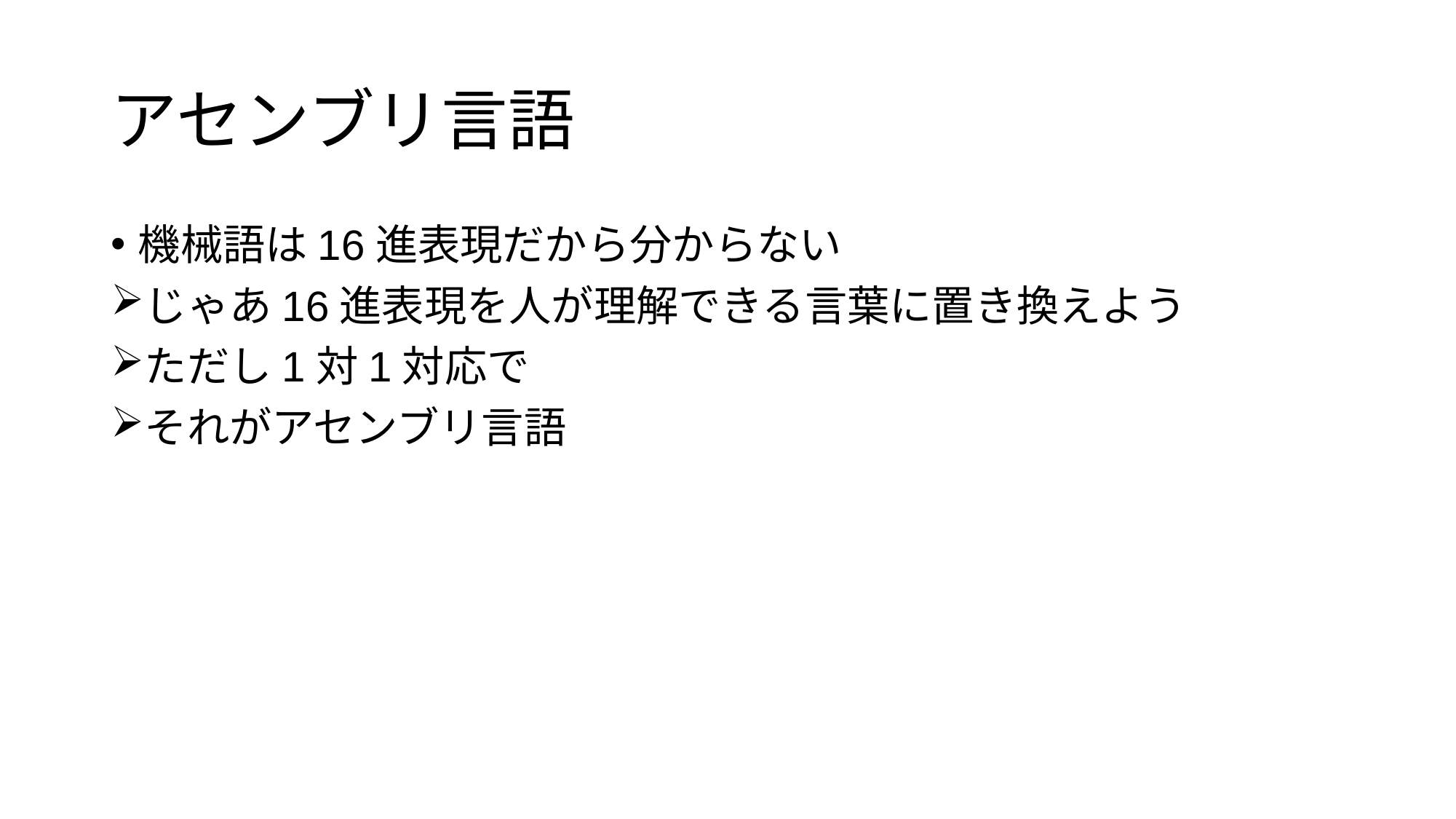

# アセンブリ言語
機械語は16進表現だから分からない
じゃあ16進表現を人が理解できる言葉に置き換えよう
ただし1対1対応で
それがアセンブリ言語